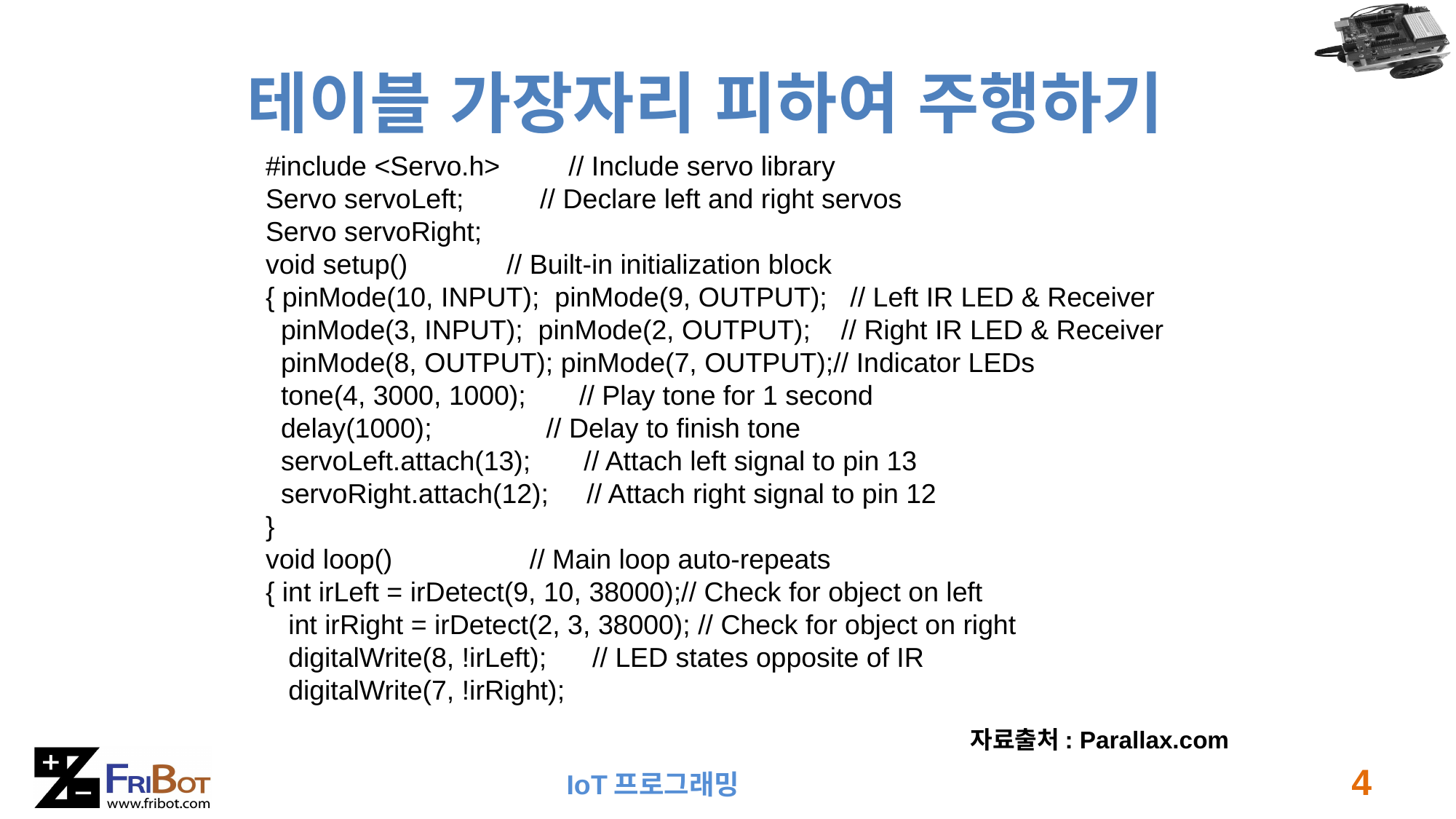

# 테이블 가장자리 피하여 주행하기
#include <Servo.h>         // Include servo library
Servo servoLeft;          // Declare left and right servos
Servo servoRight;
void setup()             // Built-in initialization block
{ pinMode(10, INPUT);  pinMode(9, OUTPUT);   // Left IR LED & Receiver
  pinMode(3, INPUT);  pinMode(2, OUTPUT);    // Right IR LED & Receiver
  pinMode(8, OUTPUT); pinMode(7, OUTPUT);// Indicator LEDs
  tone(4, 3000, 1000);       // Play tone for 1 second
  delay(1000);               // Delay to finish tone
  servoLeft.attach(13);       // Attach left signal to pin 13
  servoRight.attach(12);     // Attach right signal to pin 12
}
void loop()                  // Main loop auto-repeats
{ int irLeft = irDetect(9, 10, 38000);// Check for object on left
   int irRight = irDetect(2, 3, 38000); // Check for object on right
   digitalWrite(8, !irLeft);      // LED states opposite of IR
   digitalWrite(7, !irRight);
자료출처: Parallax.com
4